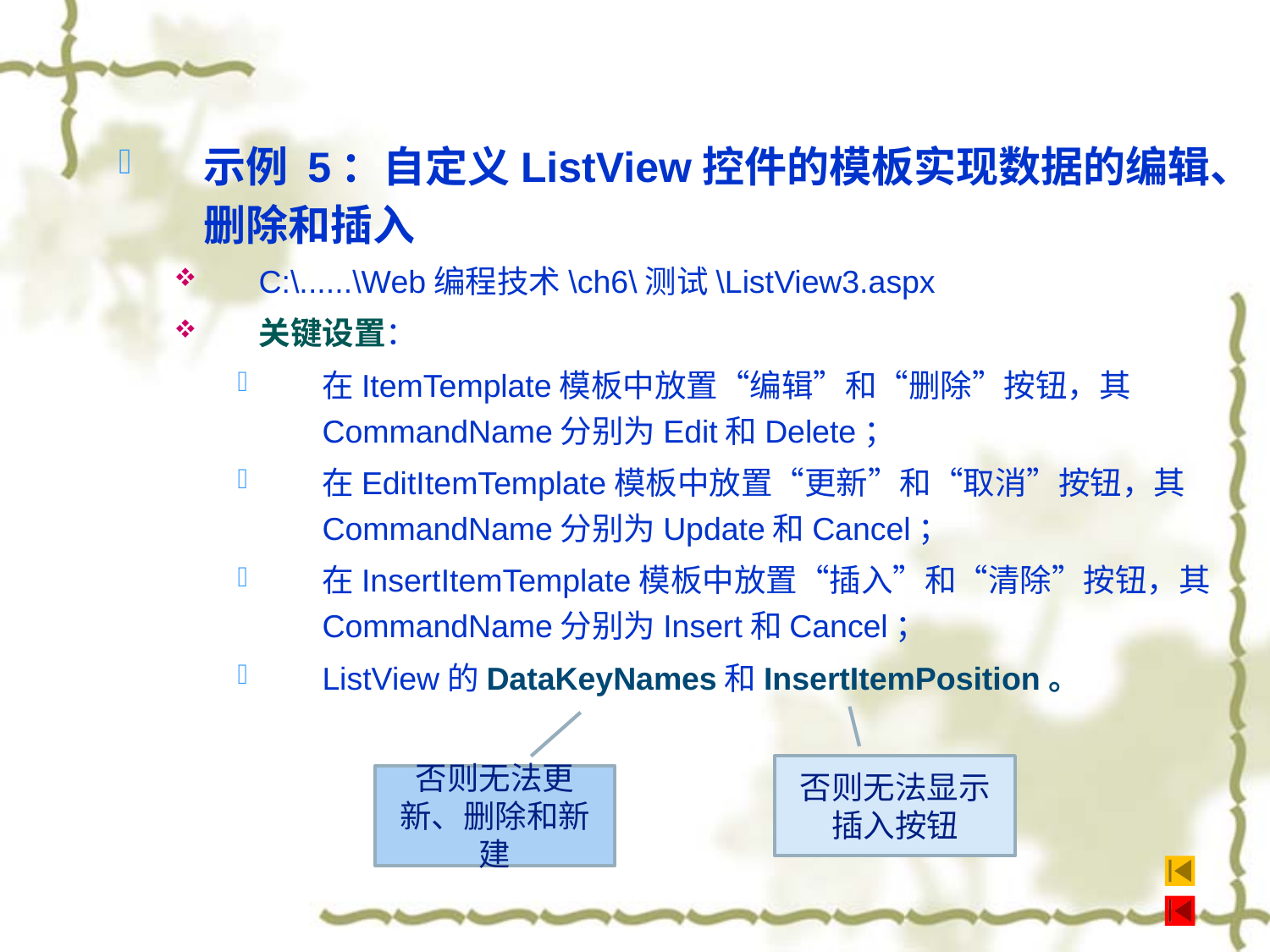

示例 5：自定义ListView控件的模板实现数据的编辑、删除和插入
C:\......\Web编程技术\ch6\测试\ListView3.aspx
关键设置：
在ItemTemplate模板中放置“编辑”和“删除”按钮，其CommandName分别为Edit和Delete；
在EditItemTemplate模板中放置“更新”和“取消”按钮，其CommandName分别为Update和Cancel；
在InsertItemTemplate模板中放置“插入”和“清除”按钮，其CommandName分别为Insert和Cancel；
ListView的DataKeyNames和InsertItemPosition。

否则无法显示插入按钮
否则无法更新、删除和新建